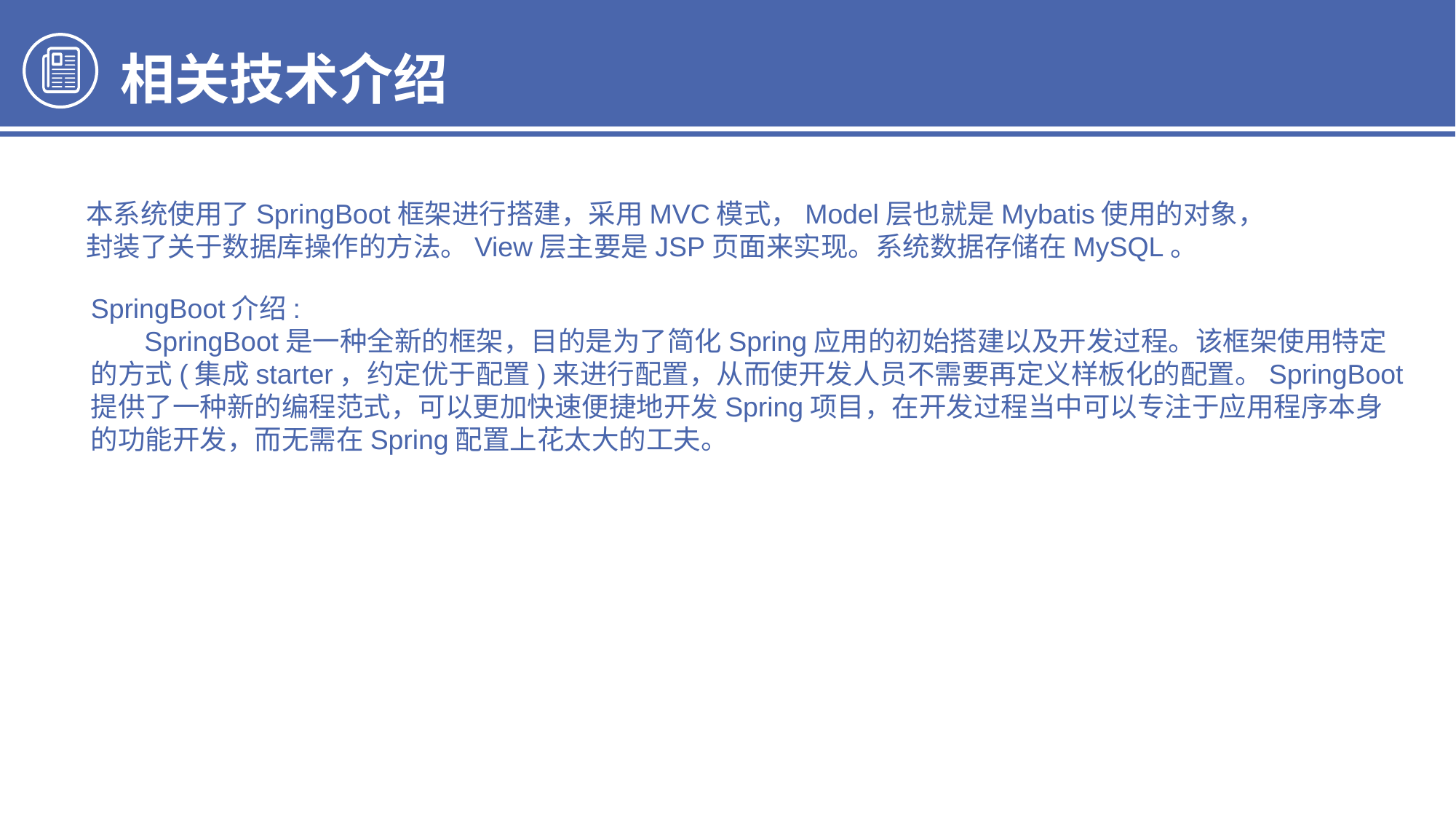

相关技术介绍

本系统使用了SpringBoot框架进行搭建，采用MVC模式，Model层也就是Mybatis使用的对象，封装了关于数据库操作的方法。View层主要是JSP页面来实现。系统数据存储在MySQL。
SpringBoot介绍:
       SpringBoot是一种全新的框架，目的是为了简化Spring应用的初始搭建以及开发过程。该框架使用特定的方式(集成starter，约定优于配置)来进行配置，从而使开发人员不需要再定义样板化的配置。SpringBoot提供了一种新的编程范式，可以更加快速便捷地开发Spring项目，在开发过程当中可以专注于应用程序本身的功能开发，而无需在Spring配置上花太大的工夫。